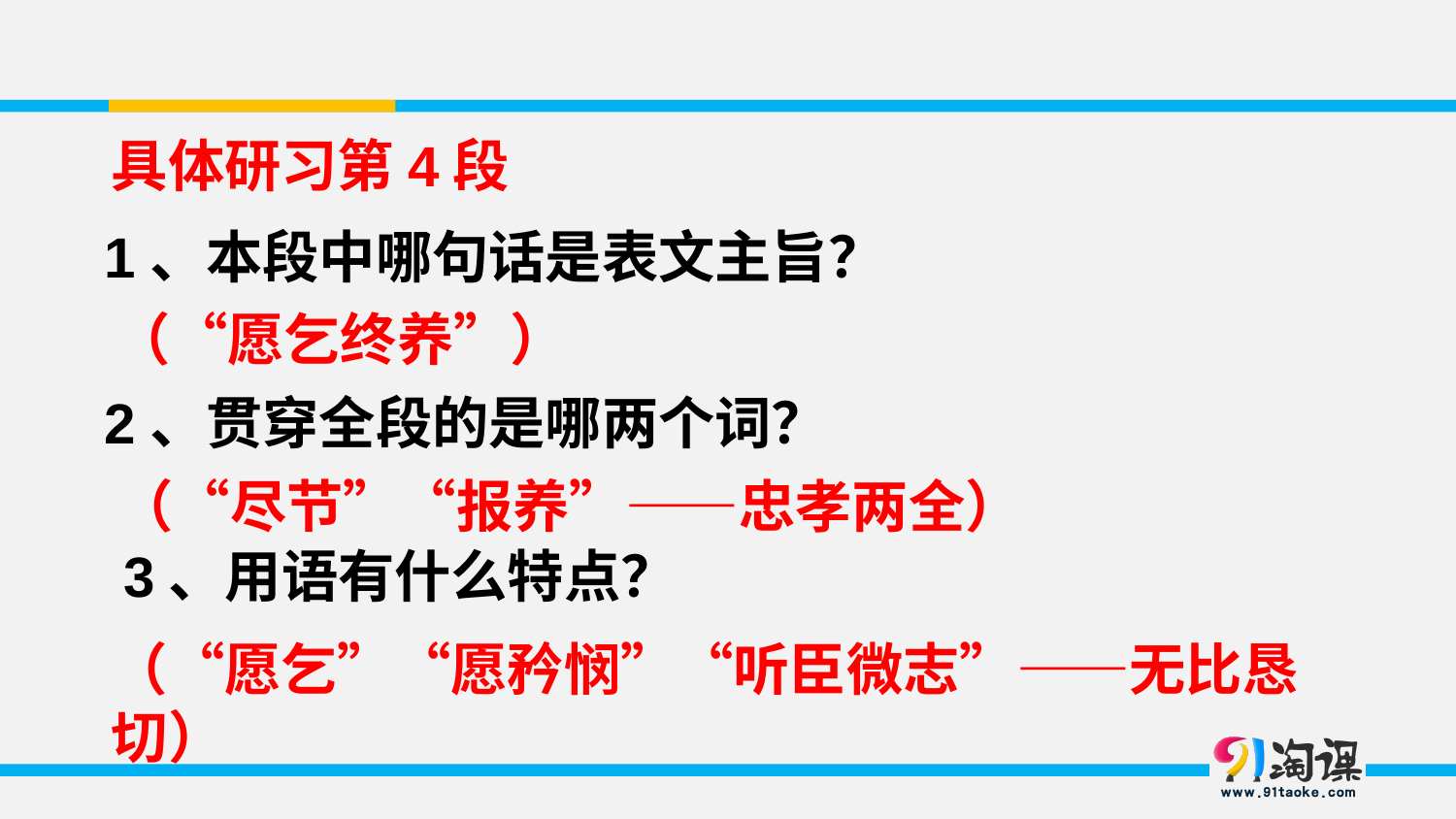

具体研习第4段
 1、本段中哪句话是表文主旨？
（“愿乞终养”）
 2、贯穿全段的是哪两个词？
（“尽节”“报养”——忠孝两全）
3、用语有什么特点？
（“愿乞”“愿矜悯”“听臣微志”——无比恳切）